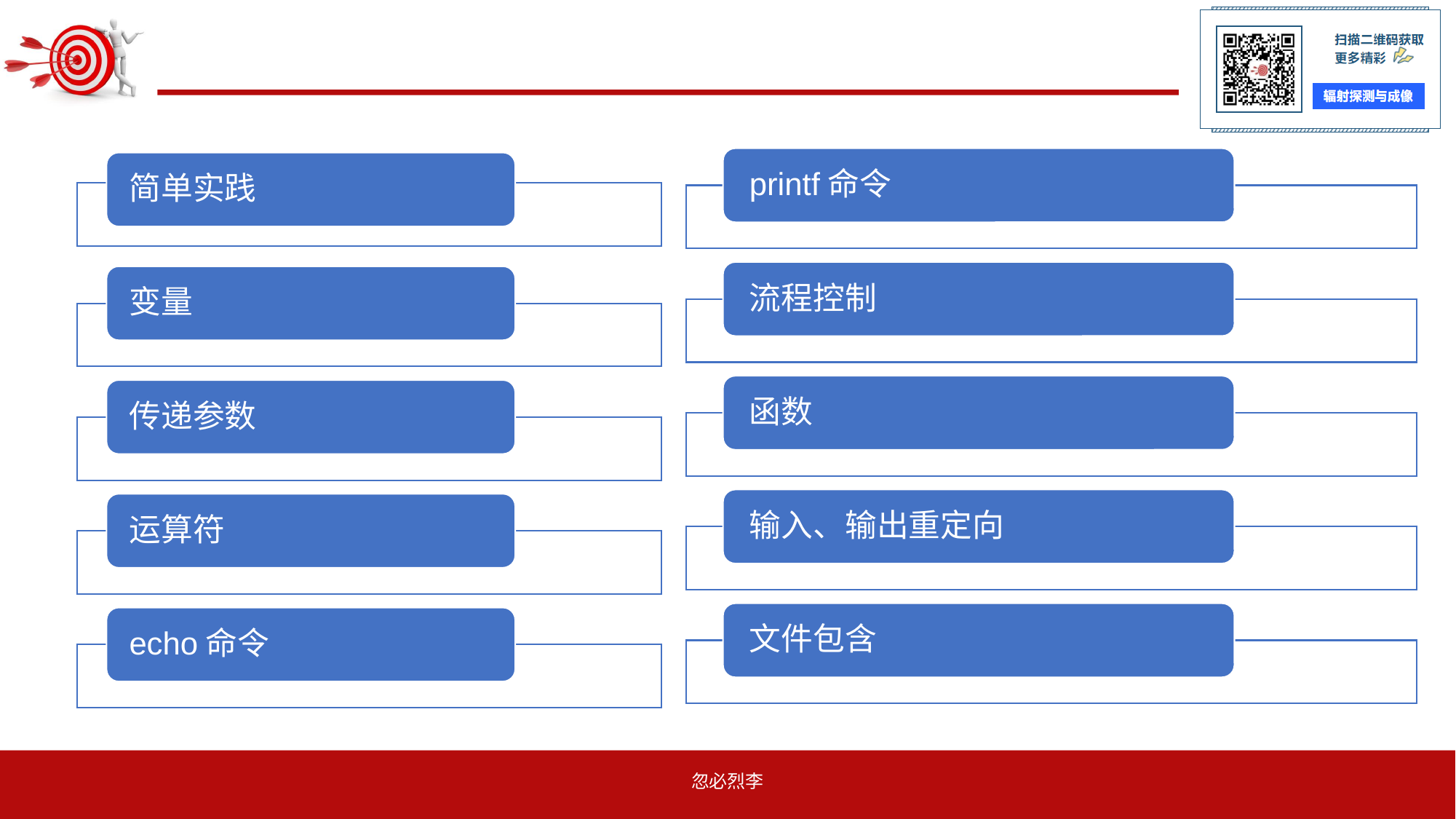

printf命令
流程控制
函数
输入、输出重定向
文件包含
简单实践
变量
传递参数
运算符
echo命令

忽必烈李
2